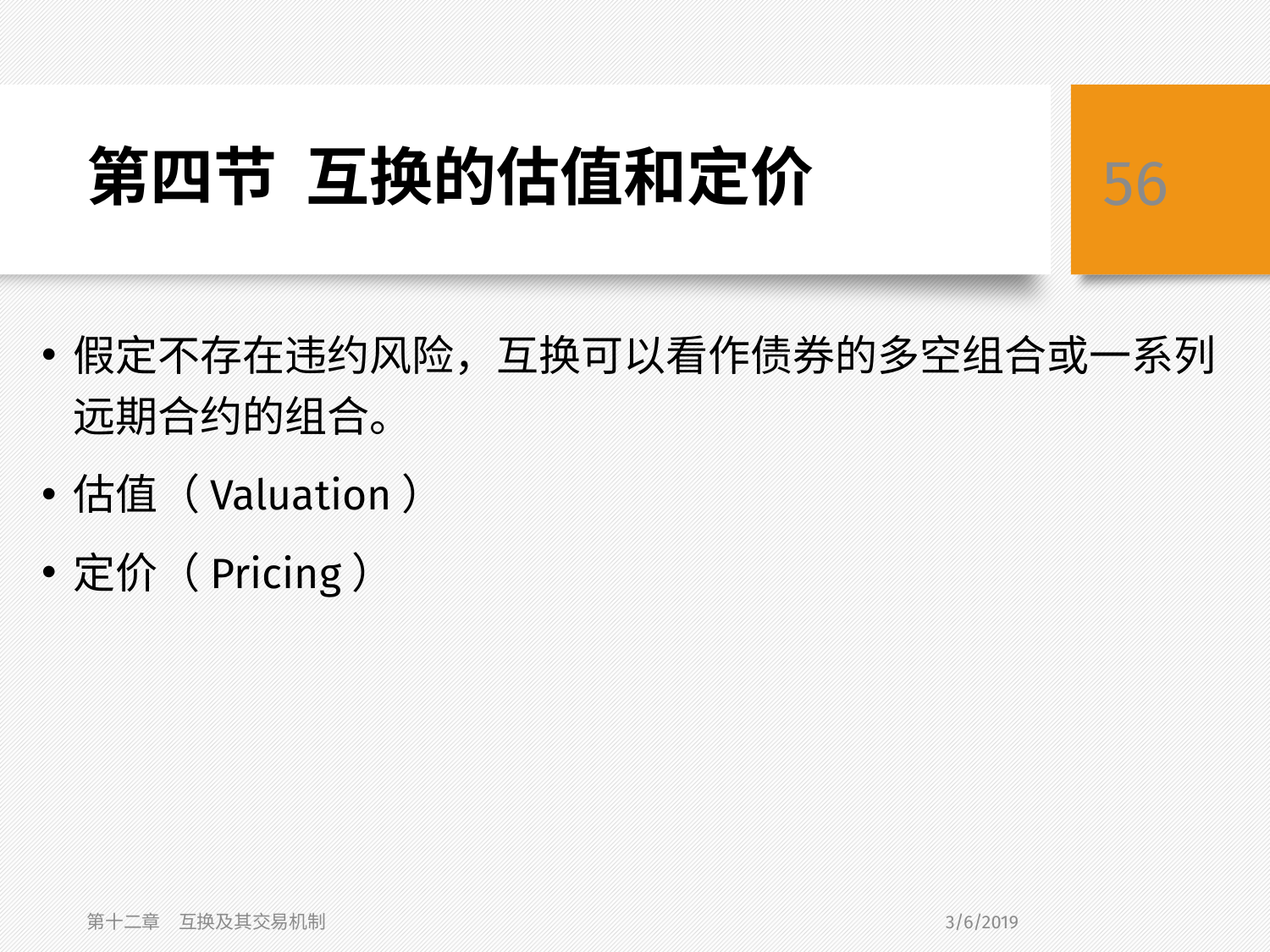

# 第四节  互换的估值和定价
56
假定不存在违约风险，互换可以看作债券的多空组合或一系列远期合约的组合。
估值（Valuation）
定价（Pricing）
3/6/2019
第十二章　互换及其交易机制